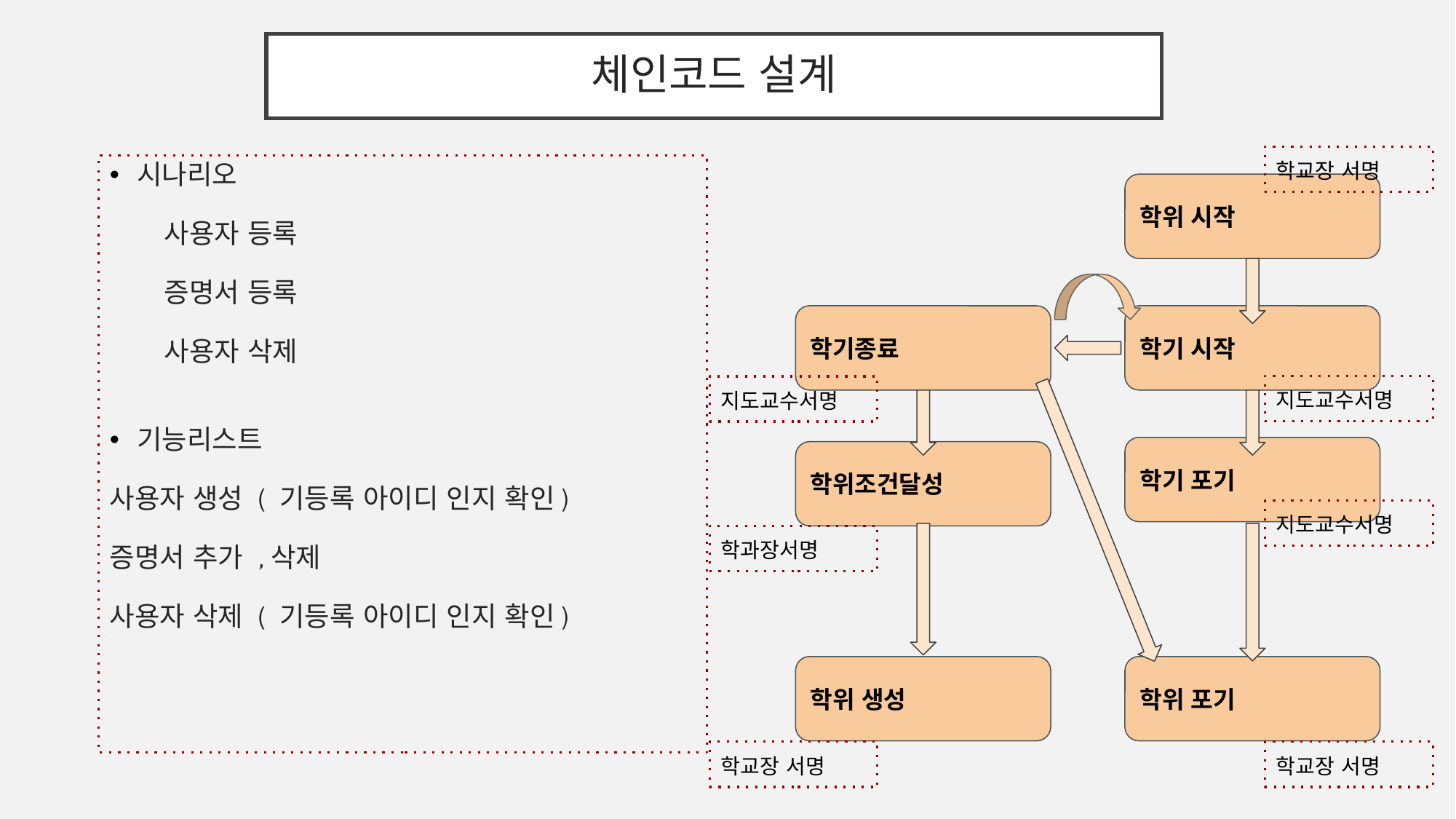

# 체인코드 설계
학교장 서명
시나리오

사용자 등록

증명서 등록

사용자 삭제

기능리스트

사용자 생성 ( 기등록 아이디 인지 확인)

증명서 추가 ,삭제

사용자 삭제 ( 기등록 아이디 인지 확인)

학위 시작

학기 시작
학기종료

지도교수서명
지도교수서명

학기 포기
학위조건달성
지도교수서명

학과장서명

학위 생성
학위 포기
학교장 서명
학교장 서명
12